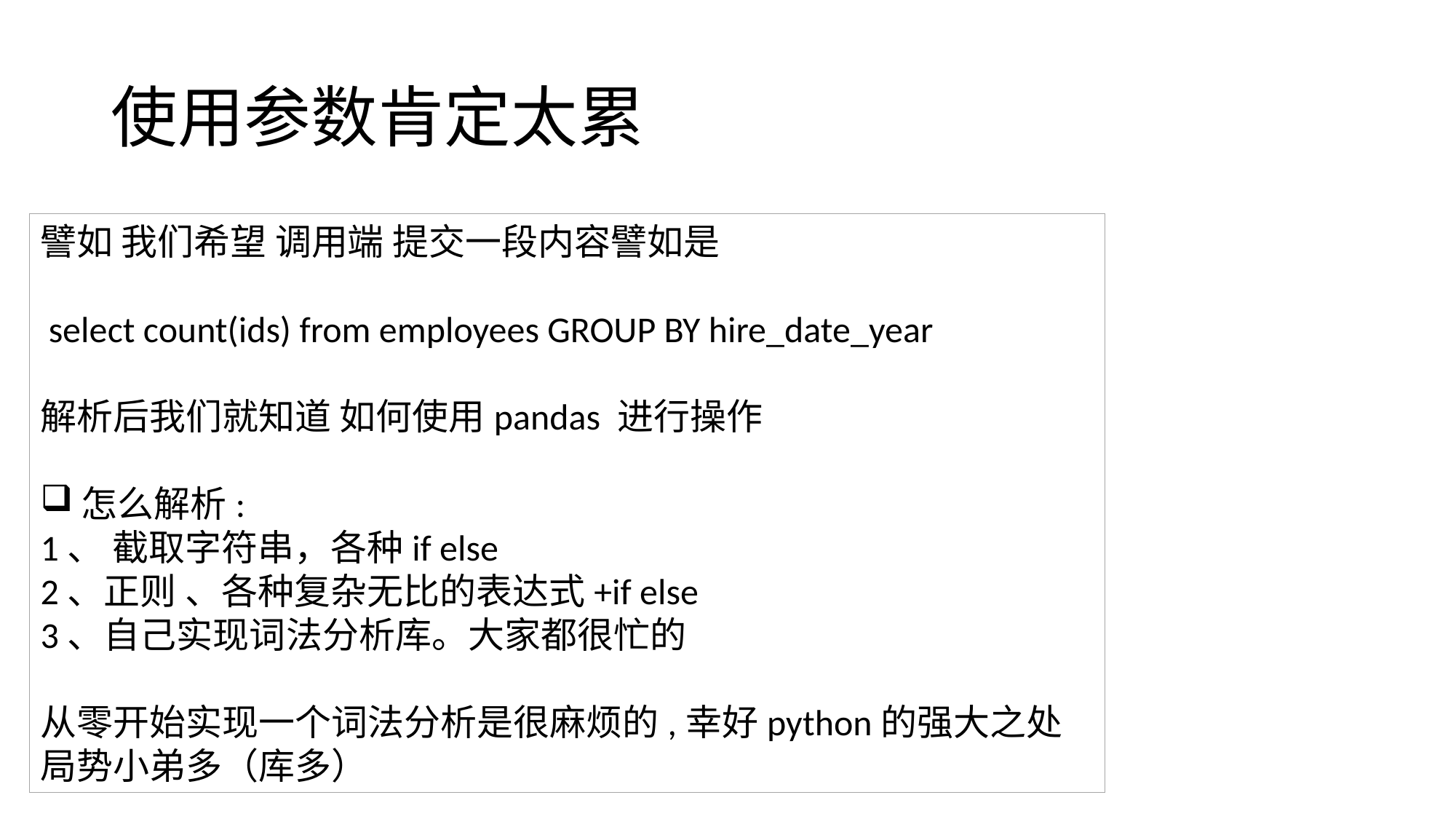

# 使用参数肯定太累
譬如 我们希望 调用端 提交一段内容譬如是

 select count(ids) from employees GROUP BY hire_date_year

解析后我们就知道 如何使用pandas 进行操作

怎么解析:
1、 截取字符串，各种if else
2、正则 、各种复杂无比的表达式+if else
3、自己实现词法分析库。大家都很忙的

从零开始实现一个词法分析是很麻烦的,幸好python的强大之处局势小弟多（库多）